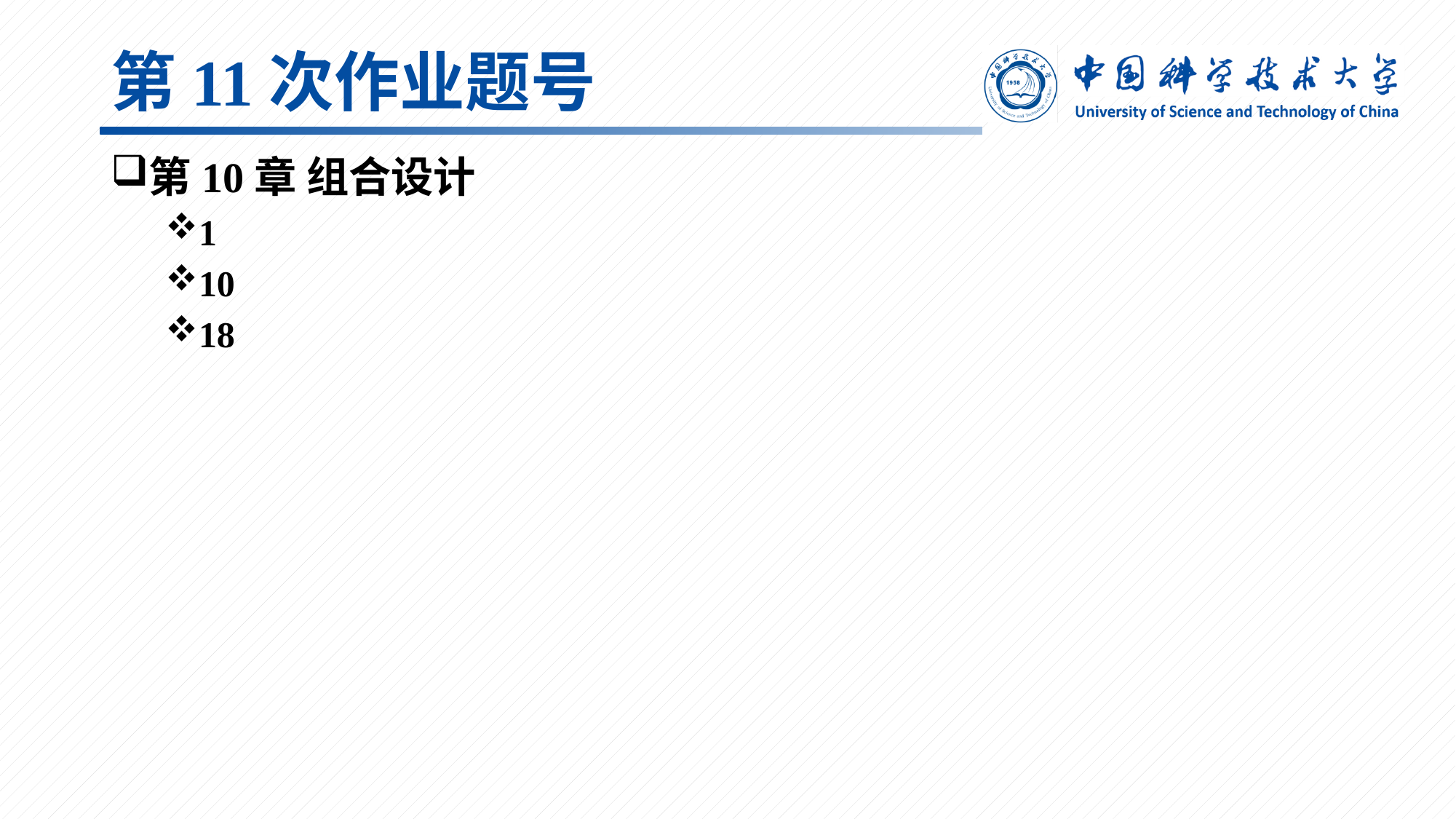

# 第11次作业题号
第10章 组合设计
1
10
18